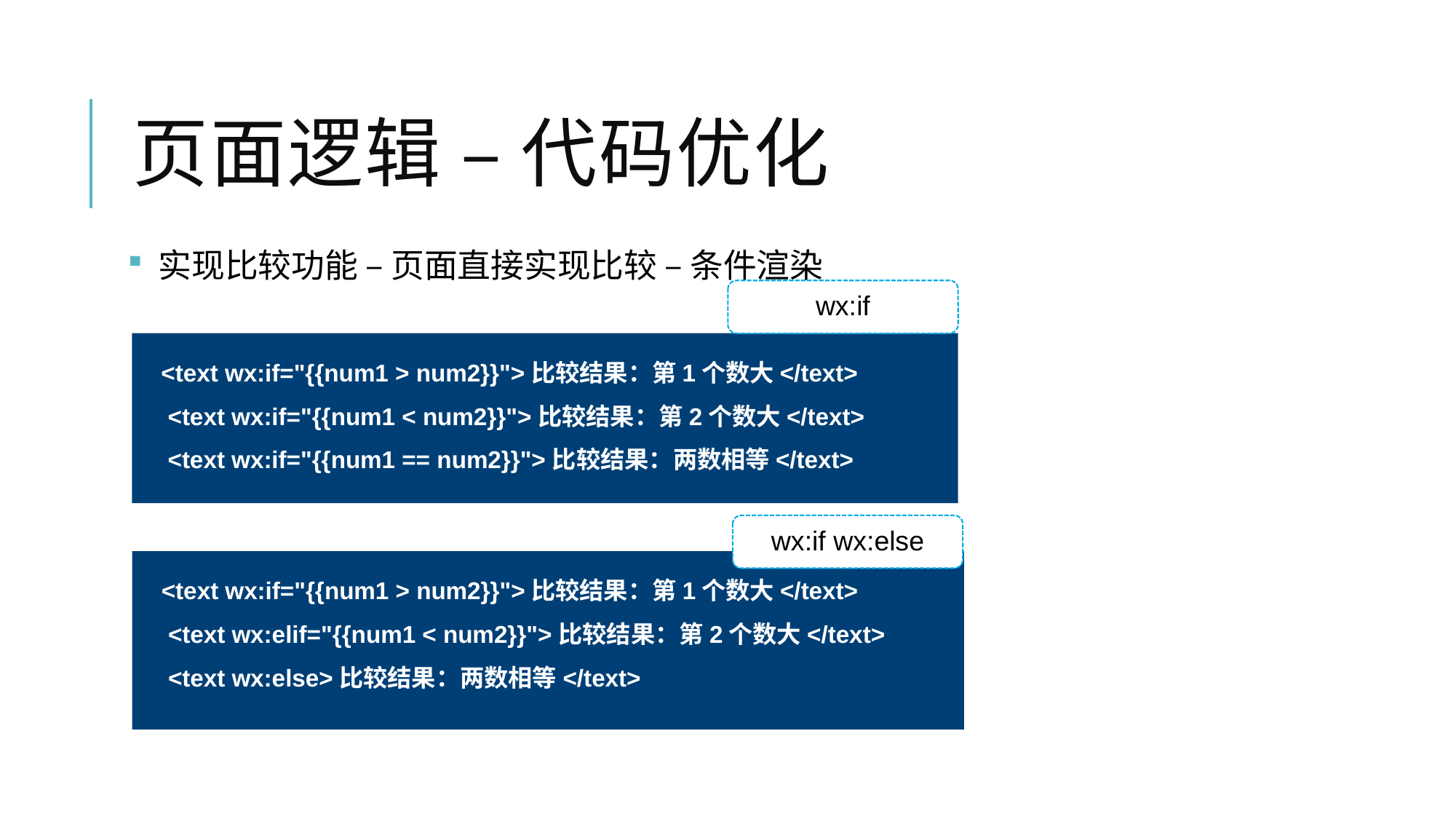

# 页面逻辑 – 代码优化
 实现比较功能 – 页面直接实现比较 – 条件渲染

wx:if

 <text wx:if="{{num1 > num2}}">比较结果：第1个数大</text>
  <text wx:if="{{num1 < num2}}">比较结果：第2个数大</text>
  <text wx:if="{{num1 == num2}}">比较结果：两数相等</text>
wx:if wx:else

 <text wx:if="{{num1 > num2}}">比较结果：第1个数大</text>
  <text wx:elif="{{num1 < num2}}">比较结果：第2个数大</text>
  <text wx:else>比较结果：两数相等</text>